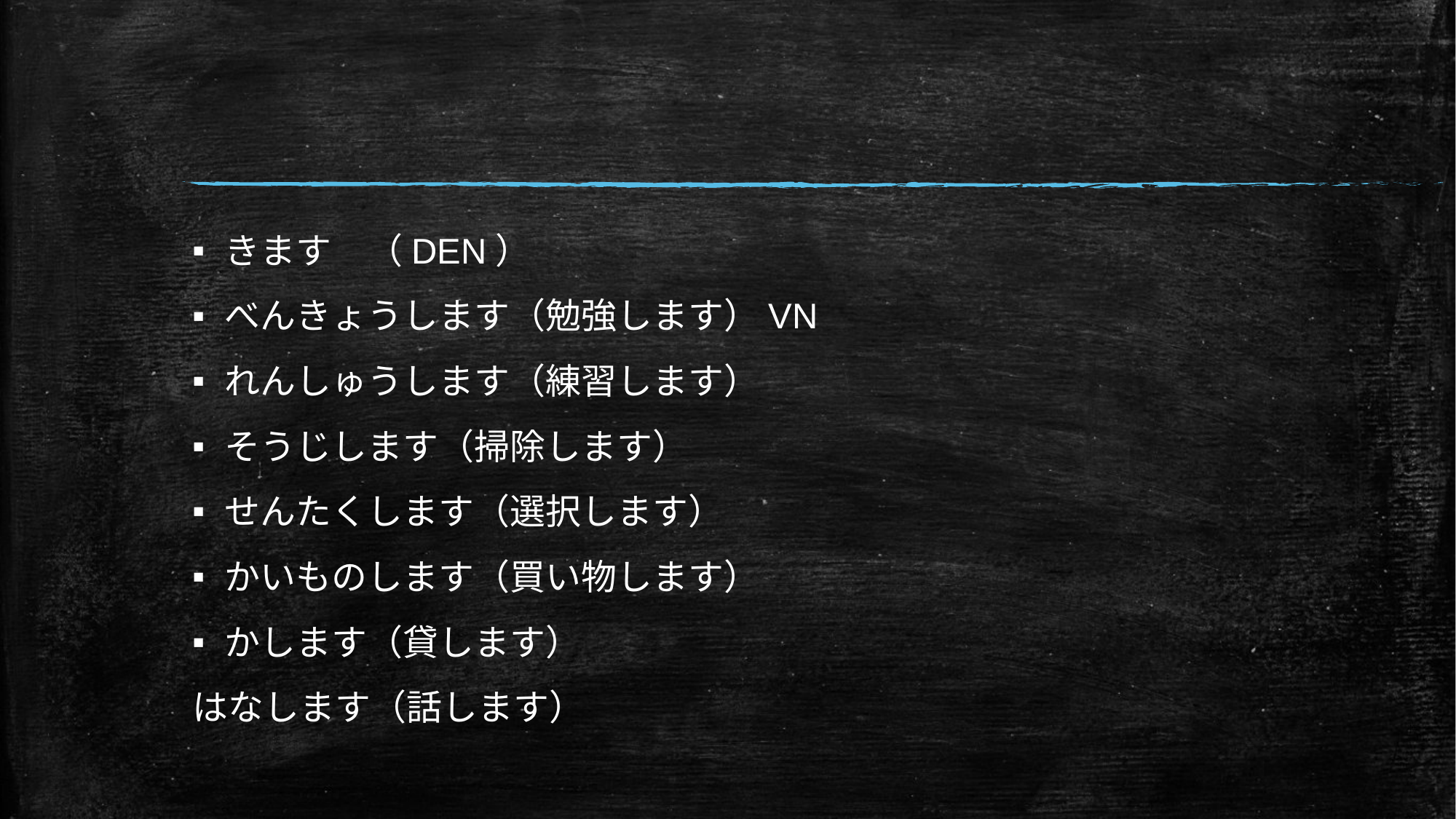

#
きます　（DEN）
べんきょうします（勉強します）VN
れんしゅうします（練習します）
そうじします（掃除します）
せんたくします（選択します）
かいものします（買い物します）
かします（貸します）
はなします（話します）